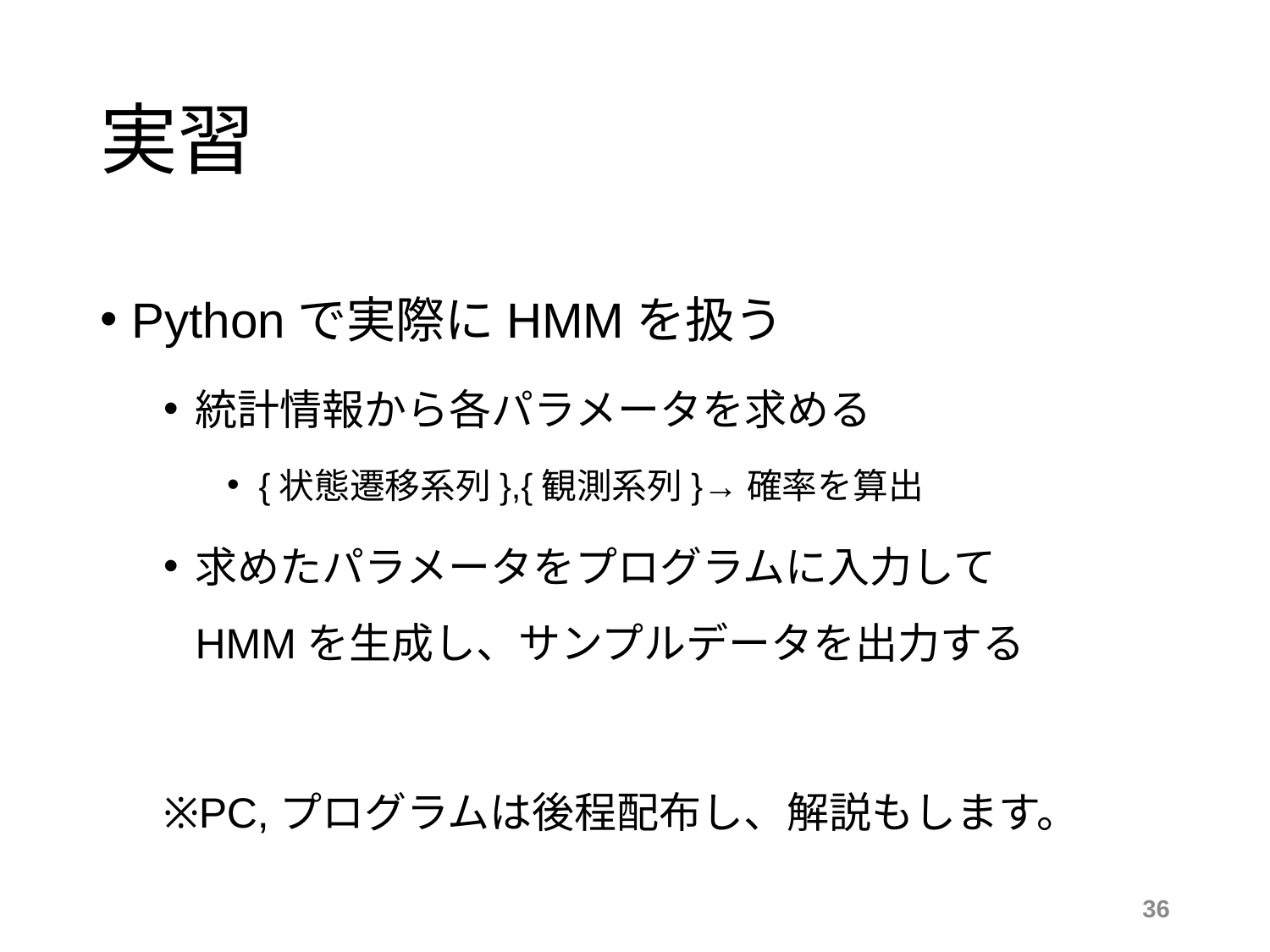

# 実習
Pythonで実際にHMMを扱う
統計情報から各パラメータを求める
{状態遷移系列},{観測系列}→確率を算出
求めたパラメータをプログラムに入力して
HMMを生成し、サンプルデータを出力する

※PC,プログラムは後程配布し、解説もします。
36